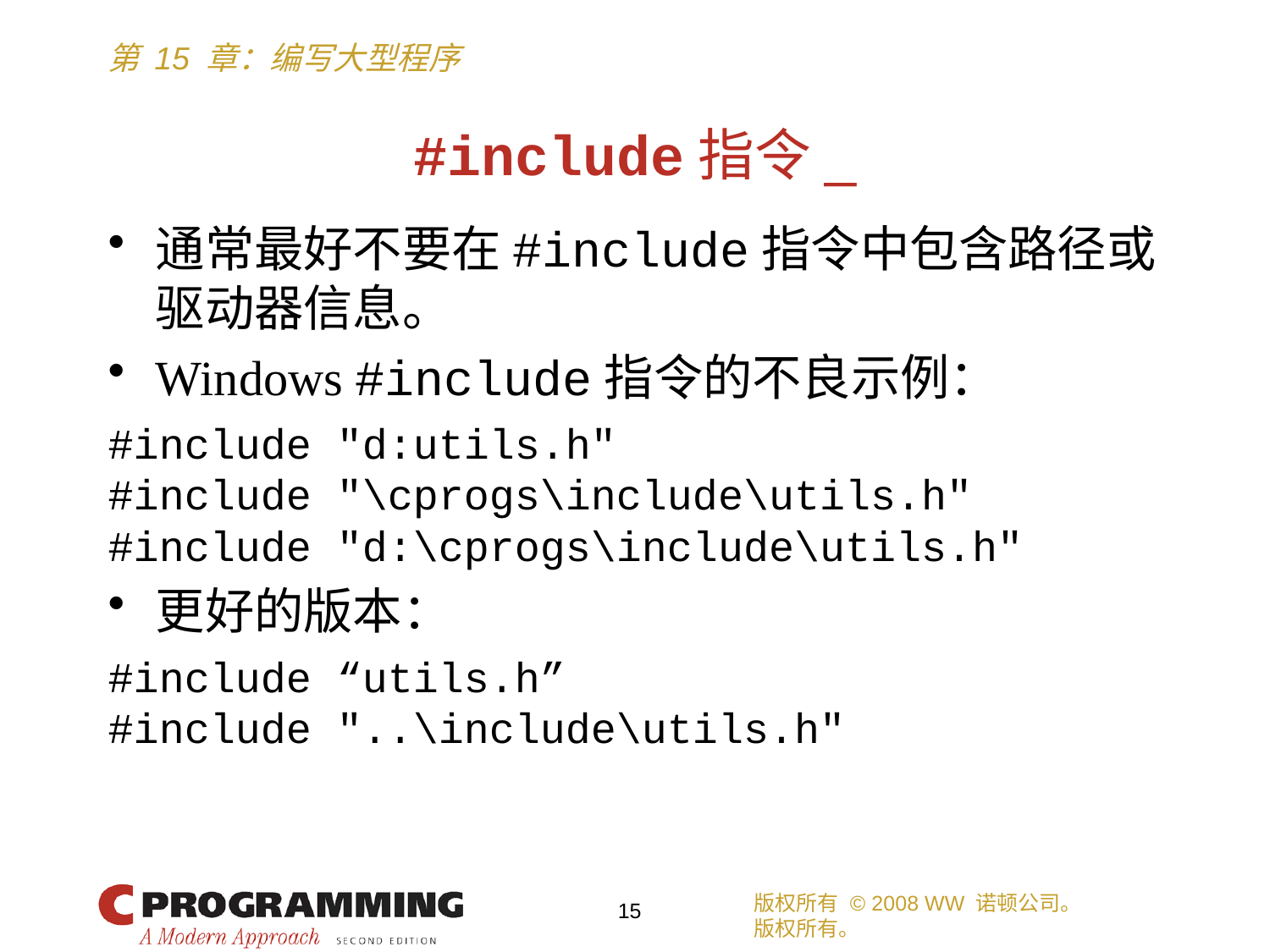

# #include指令_
通常最好不要在#include指令中包含路径或驱动器信息。
Windows #include指令的不良示例：
#include "d:utils.h"
#include "\cprogs\include\utils.h"
#include "d:\cprogs\include\utils.h"
更好的版本：
#include “utils.h”
#include "..\include\utils.h"
版权所有 © 2008 WW 诺顿公司。
版权所有。
15